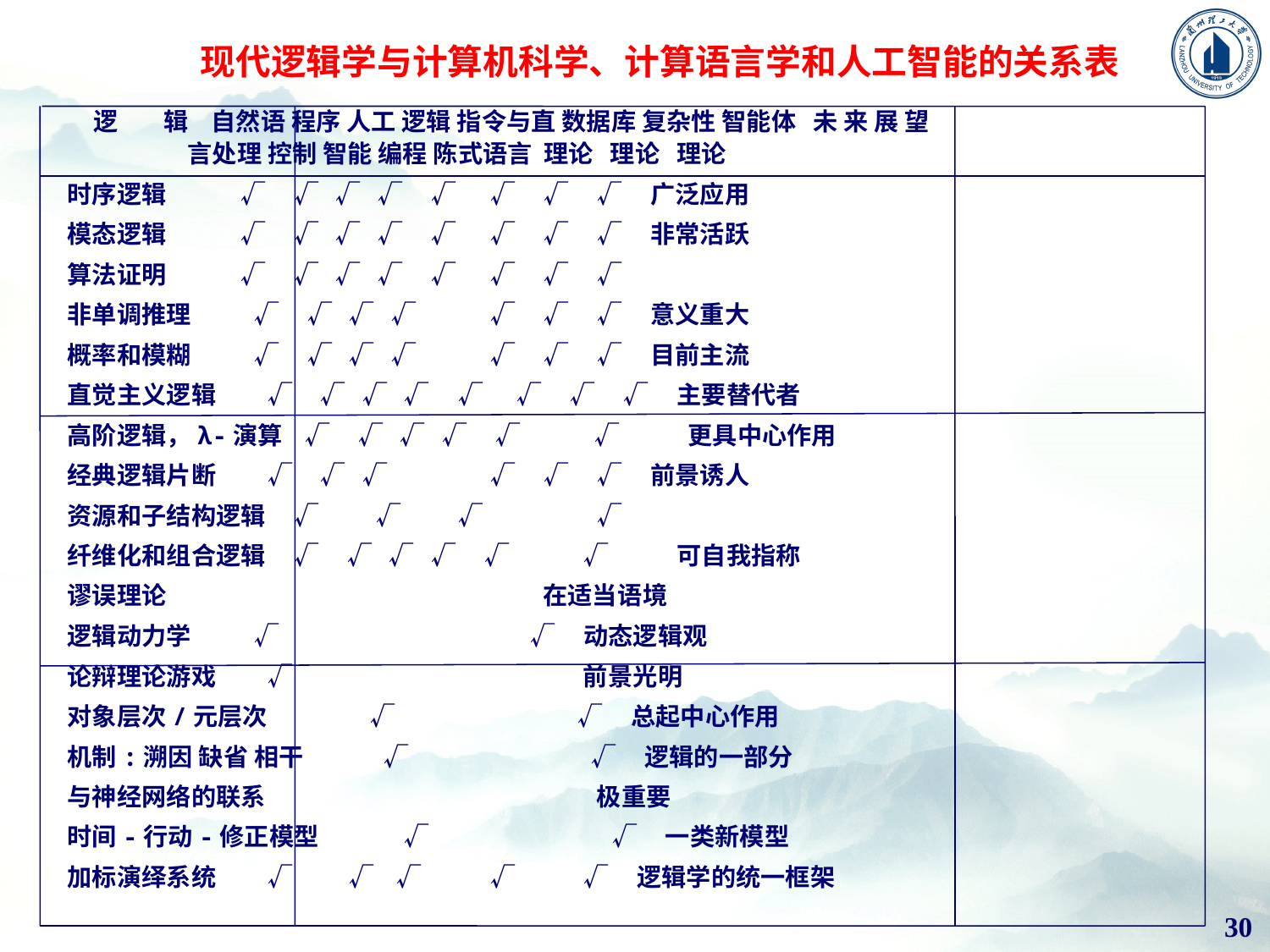

现代逻辑学与计算机科学、计算语言学和人工智能的关系表
   逻        辑    自然语 程序 人工 逻辑 指令与直 数据库 复杂性 智能体   未 来 展 望
                    言处理 控制 智能 编程 陈式语言  理论   理论   理论
时序逻辑             √     √   √   √     √      √     √     √     广泛应用
模态逻辑             √     √   √   √     √      √     √     √     非常活跃
算法证明             √     √   √   √     √      √     √     √
非单调推理           √     √   √   √             √     √     √     意义重大
概率和模糊           √     √   √   √             √     √     √     目前主流
直觉主义逻辑         √     √   √   √     √      √     √     √     主要替代者
高阶逻辑，λ-演算    √     √   √   √     √             √            更具中心作用
经典逻辑片断         √     √   √                  √     √     √     前景诱人
资源和子结构逻辑     √          √          √                    √
纤维化和组合逻辑     √     √   √   √     √             √            可自我指称
谬误理论                                                                  在适当语境
逻辑动力学           √                                            √     动态逻辑观
论辩理论游戏         √                                                   前景光明
对象层次/元层次                  √                                √     总起中心作用
机制:溯因 缺省 相干              √                                √     逻辑的一部分
与神经网络的联系                                                          极重要
时间-行动-修正模型               √                                √     一类新模型
加标演绎系统         √          √    √            √            √     逻辑学的统一框架
#

30